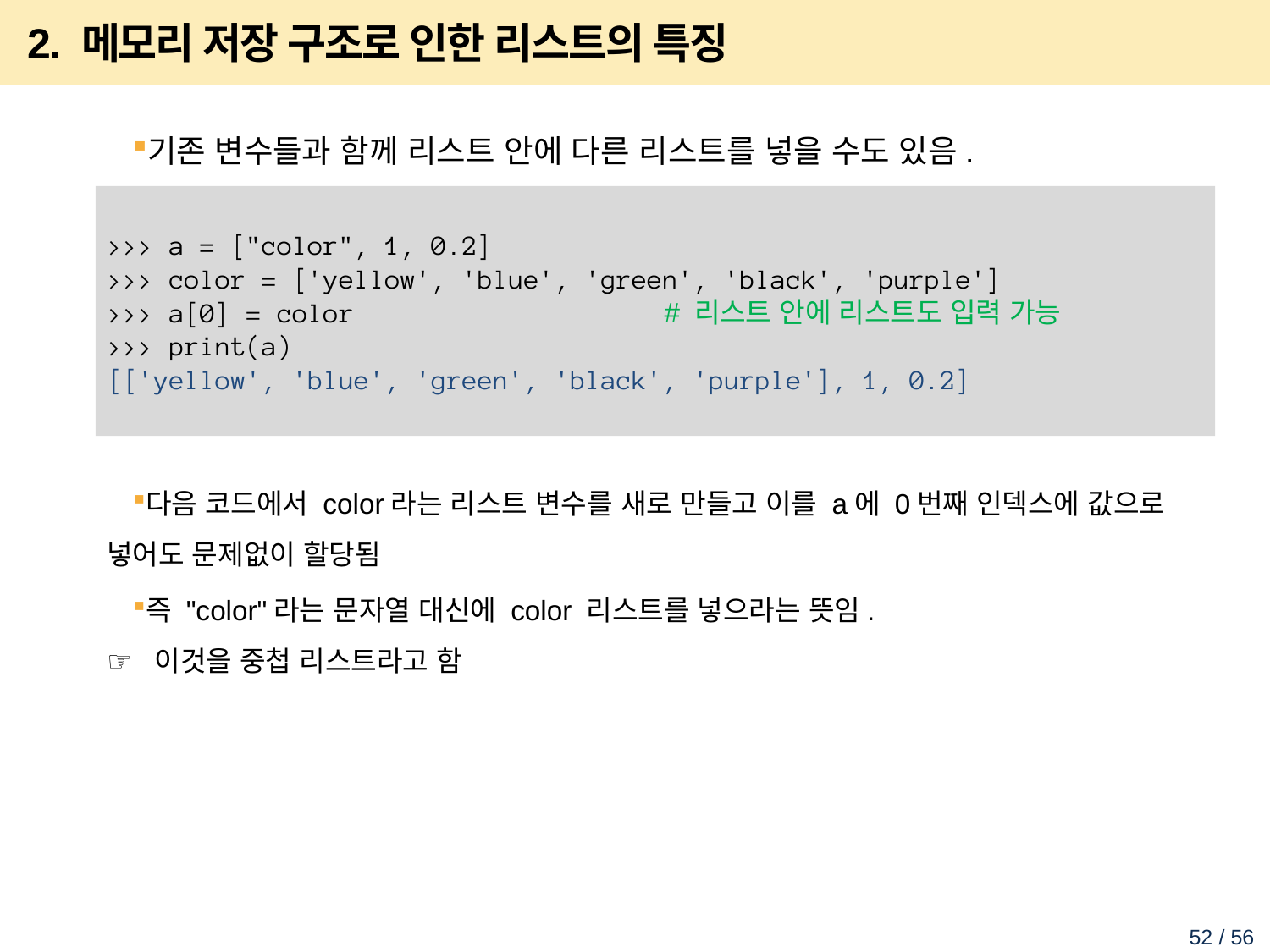

# 2. 메모리 저장 구조로 인한 리스트의 특징
기존 변수들과 함께 리스트 안에 다른 리스트를 넣을 수도 있음.

다음 코드에서 color라는 리스트 변수를 새로 만들고 이를 a에 0번째 인덱스에 값으로 넣어도 문제없이 할당됨
즉 "color"라는 문자열 대신에 color 리스트를 넣으라는 뜻임.
☞  이것을 중첩 리스트라고 함
>>> a = ["color", 1, 0.2]
>>> color = ['yellow', 'blue', 'green', 'black', 'purple']
>>> a[0] = color                    # 리스트 안에 리스트도 입력 가능
>>> print(a)
[['yellow', 'blue', 'green', 'black', 'purple'], 1, 0.2]